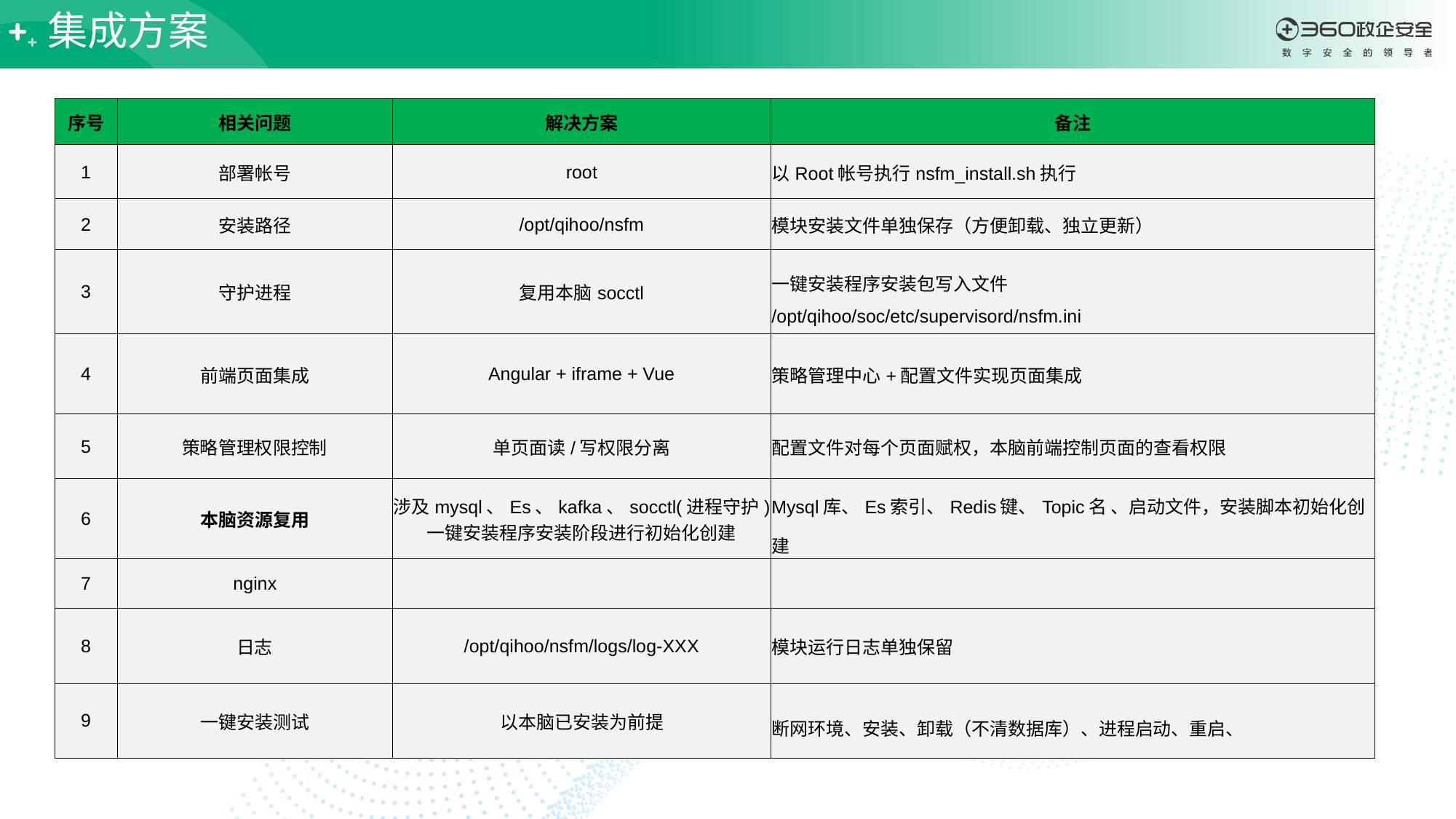

集成方案
| 序号 | 相关问题 | 解决方案 | 备注 |
| --- | --- | --- | --- |
| 1 | 部署帐号 | root | 以Root帐号执行nsfm\_install.sh执行 |
| 2 | 安装路径 | /opt/qihoo/nsfm | 模块安装文件单独保存（方便卸载、独立更新） |
| 3 | 守护进程 | 复用本脑socctl | 一键安装程序安装包写入文件 /opt/qihoo/soc/etc/supervisord/nsfm.ini |
| 4 | 前端页面集成 | Angular + iframe + Vue | 策略管理中心+配置文件实现页面集成 |
| 5 | 策略管理权限控制 | 单页面读/写权限分离 | 配置文件对每个页面赋权，本脑前端控制页面的查看权限 |
| 6 | 本脑资源复用 | 涉及mysql、Es、kafka、socctl(进程守护) 一键安装程序安装阶段进行初始化创建 | Mysql库、Es索引、Redis键、Topic名 、启动文件，安装脚本初始化创建 |
| 7 | nginx |  |  |
| 8 | 日志 | /opt/qihoo/nsfm/logs/log-XXX | 模块运行日志单独保留 |
| 9 | 一键安装测试 | 以本脑已安装为前提 | 断网环境、安装、卸载（不清数据库）、进程启动、重启、 |